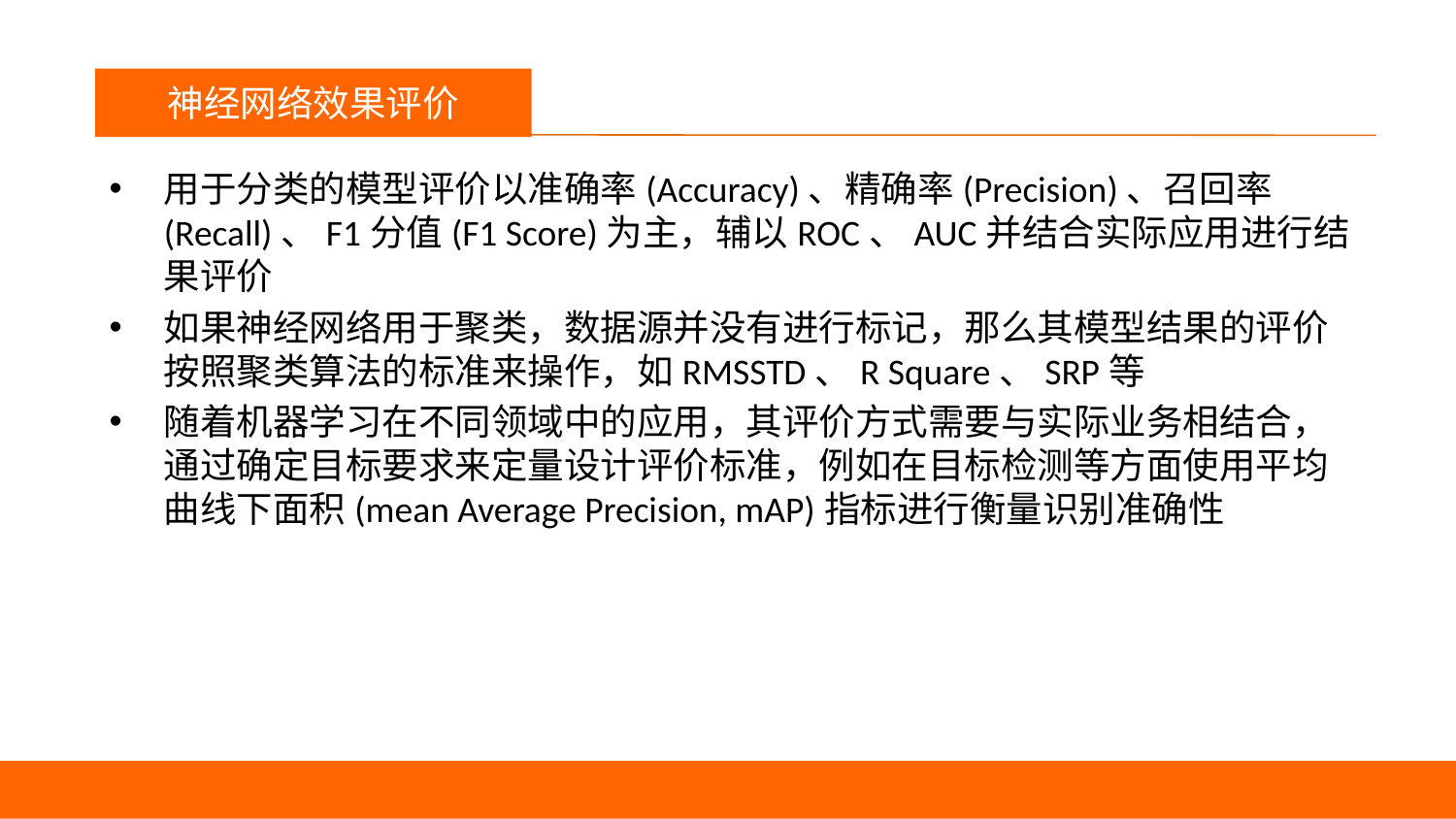

议程
神经网络效果评价

用于分类的模型评价以准确率(Accuracy)、精确率(Precision)、召回率(Recall)、F1分值(F1 Score)为主，辅以ROC、AUC并结合实际应用进行结果评价
如果神经网络用于聚类，数据源并没有进行标记，那么其模型结果的评价按照聚类算法的标准来操作，如RMSSTD、R Square、SRP等
随着机器学习在不同领域中的应用，其评价方式需要与实际业务相结合，通过确定目标要求来定量设计评价标准，例如在目标检测等方面使用平均曲线下面积(mean Average Precision, mAP)指标进行衡量识别准确性